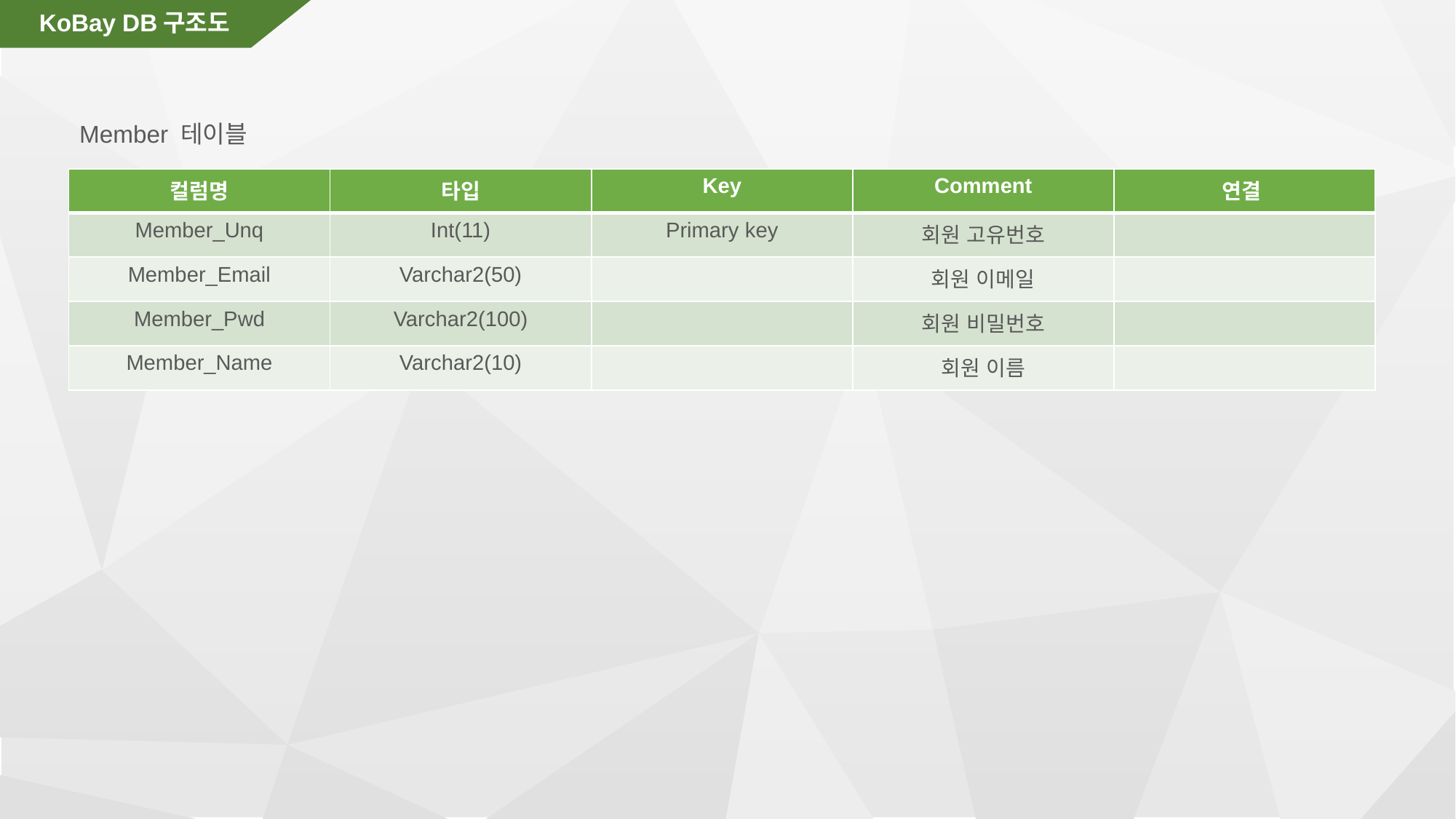

# KoBay DB구조도
Member 테이블
| 컬럼명 | 타입 | Key | Comment | 연결 |
| --- | --- | --- | --- | --- |
| Member\_Unq | Int(11) | Primary key | 회원 고유번호 |  |
| Member\_Email | Varchar2(50) |  | 회원 이메일 |  |
| Member\_Pwd | Varchar2(100) |  | 회원 비밀번호 |  |
| Member\_Name | Varchar2(10) |  | 회원 이름 |  |